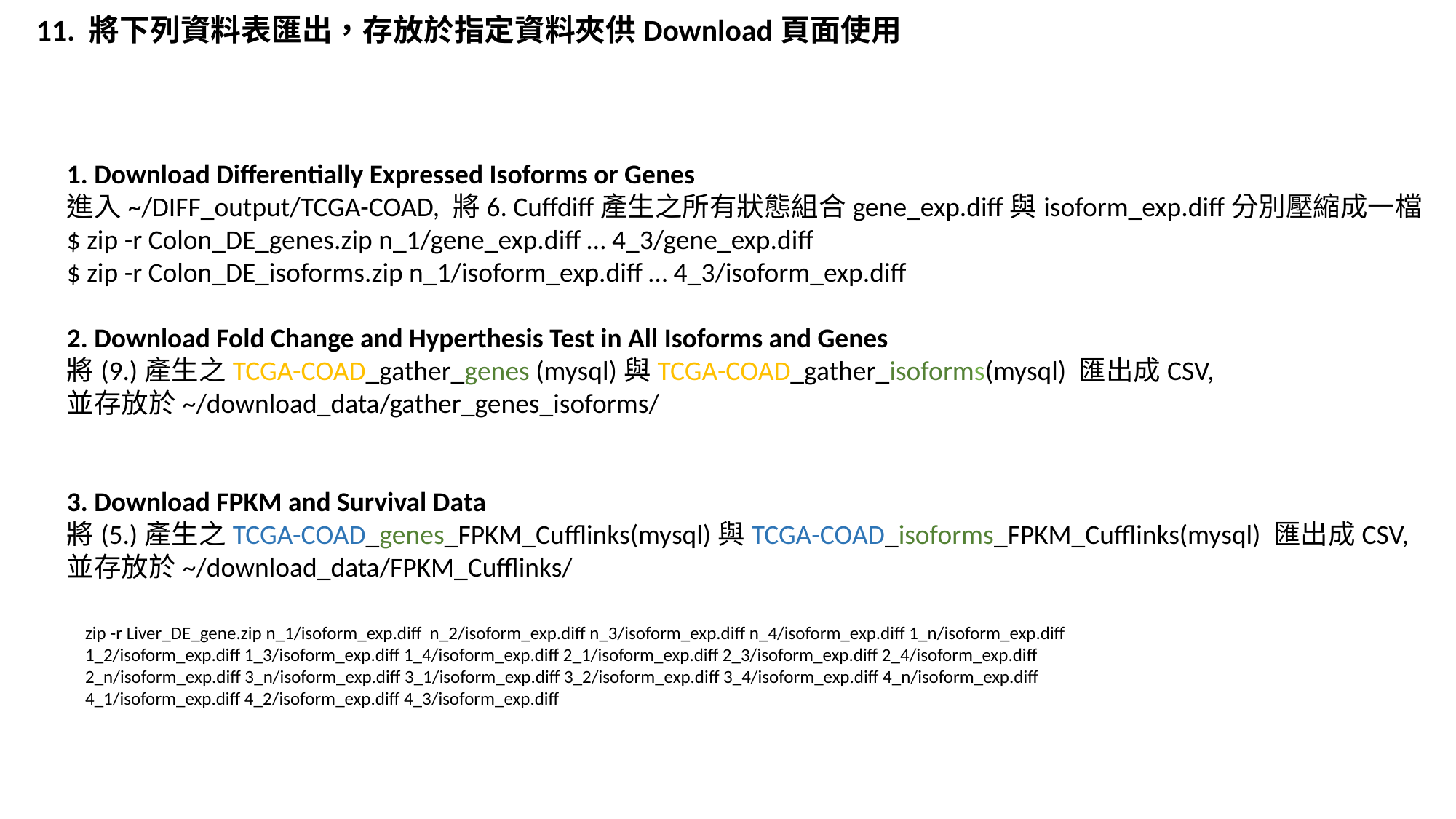

11. 將下列資料表匯出，存放於指定資料夾供Download頁面使用
1. Download Differentially Expressed Isoforms or Genes
進入~/DIFF_output/TCGA-COAD, 將6. Cuffdiff產生之所有狀態組合gene_exp.diff與isoform_exp.diff分別壓縮成一檔
$ zip -r Colon_DE_genes.zip n_1/gene_exp.diff … 4_3/gene_exp.diff
$ zip -r Colon_DE_isoforms.zip n_1/isoform_exp.diff … 4_3/isoform_exp.diff

2. Download Fold Change and Hyperthesis Test in All Isoforms and Genes
將(9.)產生之TCGA-COAD_gather_genes (mysql)與TCGA-COAD_gather_isoforms(mysql) 匯出成CSV,
並存放於~/download_data/gather_genes_isoforms/

3. Download FPKM and Survival Data
將(5.)產生之TCGA-COAD_genes_FPKM_Cufflinks(mysql)與TCGA-COAD_isoforms_FPKM_Cufflinks(mysql) 匯出成CSV,
並存放於~/download_data/FPKM_Cufflinks/
zip -r Liver_DE_gene.zip n_1/isoform_exp.diff  n_2/isoform_exp.diff n_3/isoform_exp.diff n_4/isoform_exp.diff 1_n/isoform_exp.diff 1_2/isoform_exp.diff 1_3/isoform_exp.diff 1_4/isoform_exp.diff 2_1/isoform_exp.diff 2_3/isoform_exp.diff 2_4/isoform_exp.diff 2_n/isoform_exp.diff 3_n/isoform_exp.diff 3_1/isoform_exp.diff 3_2/isoform_exp.diff 3_4/isoform_exp.diff 4_n/isoform_exp.diff 4_1/isoform_exp.diff 4_2/isoform_exp.diff 4_3/isoform_exp.diff